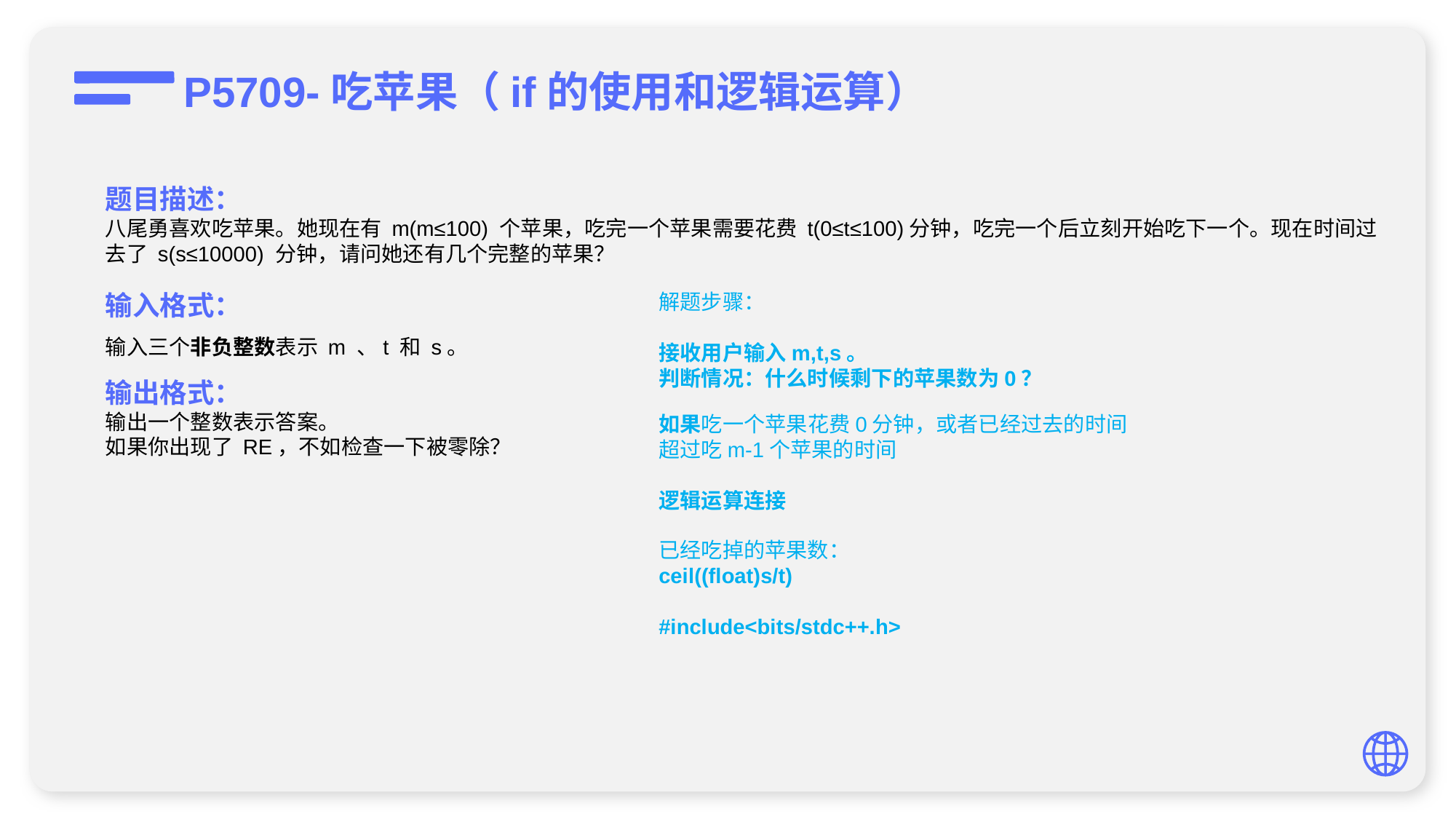

P5709-吃苹果（if的使用和逻辑运算）

题目描述：
八尾勇喜欢吃苹果。她现在有 m(m≤100) 个苹果，吃完一个苹果需要花费 t(0≤t≤100)分钟，吃完一个后立刻开始吃下一个。现在时间过去了 s(s≤10000) 分钟，请问她还有几个完整的苹果？
输入格式：
输入三个非负整数表示 m 、t 和 s。
输出格式：
输出一个整数表示答案。
如果你出现了 RE，不如检查一下被零除？
解题步骤：

接收用户输入m,t,s。
判断情况：什么时候剩下的苹果数为0？
如果吃一个苹果花费0分钟，或者已经过去的时间超过吃m-1个苹果的时间

逻辑运算连接
已经吃掉的苹果数：
ceil((float)s/t)

#include<bits/stdc++.h>